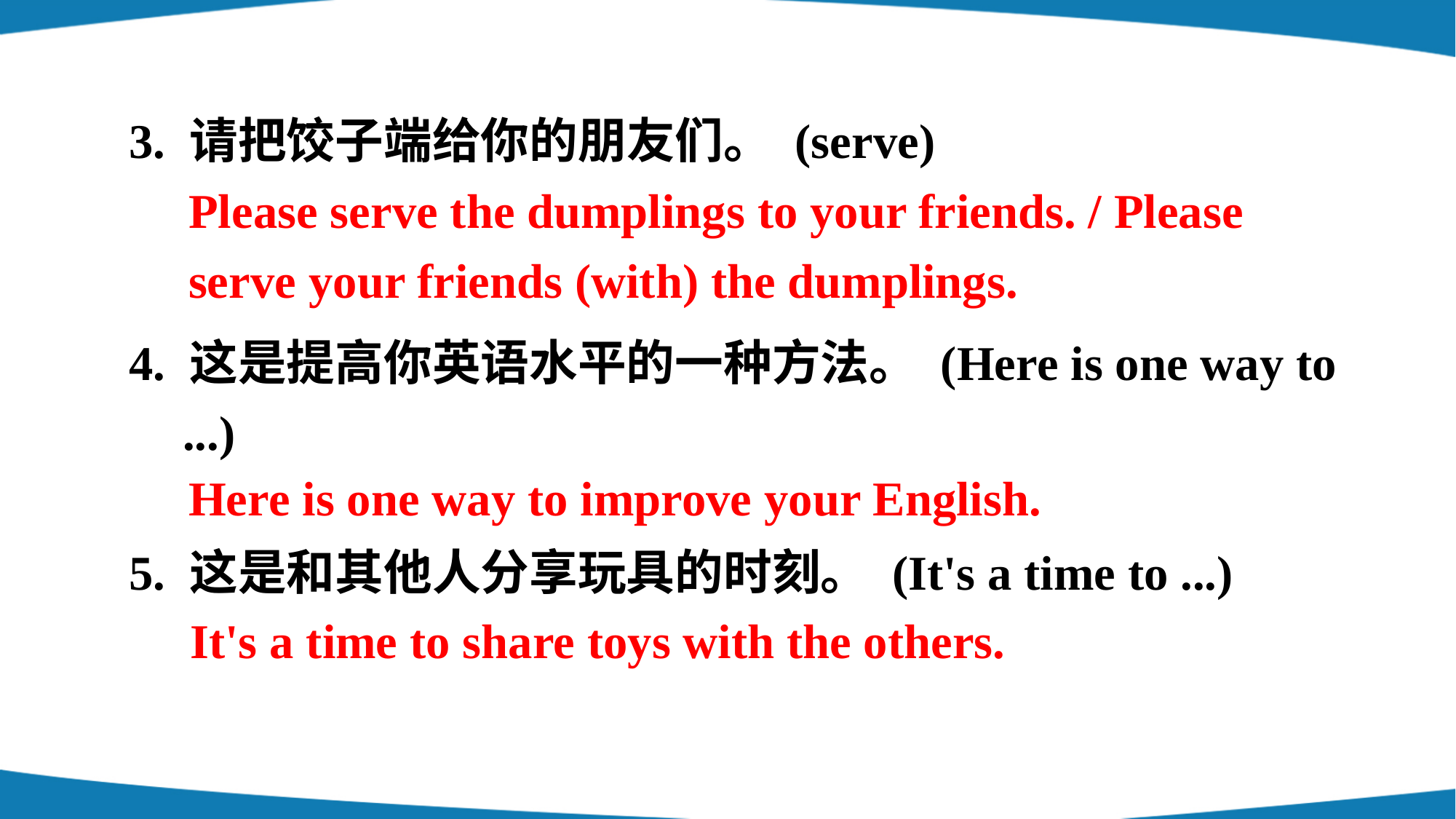

3. 请把饺子端给你的朋友们。 (serve)
Please serve the dumplings to your friends. / Please serve your friends (with) the dumplings.
4. 这是提高你英语水平的一种方法。 (Here is one way to ...)

5. 这是和其他人分享玩具的时刻。 (It's a time to ...)
Here is one way to improve your English.
It's a time to share toys with the others.